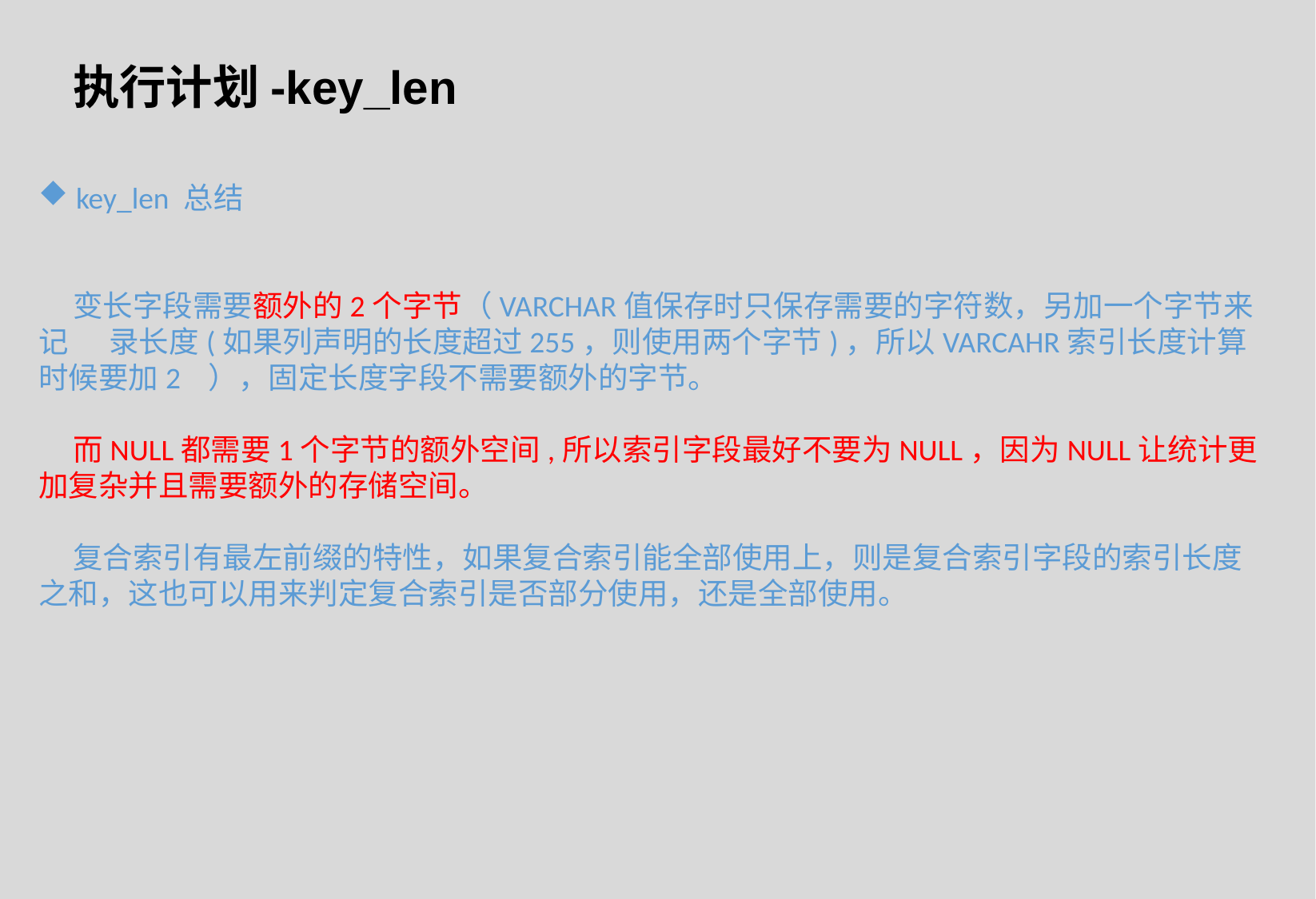

执行计划-key_len
key_len 总结

    变长字段需要额外的2个字节（VARCHAR值保存时只保存需要的字符数，另加一个字节来记      录长度(如果列声明的长度超过255，则使用两个字节)，所以VARCAHR索引长度计算时候要加2   ），固定长度字段不需要额外的字节。

    而NULL都需要1个字节的额外空间,所以索引字段最好不要为NULL，因为NULL让统计更加复杂并且需要额外的存储空间。

    复合索引有最左前缀的特性，如果复合索引能全部使用上，则是复合索引字段的索引长度之和，这也可以用来判定复合索引是否部分使用，还是全部使用。